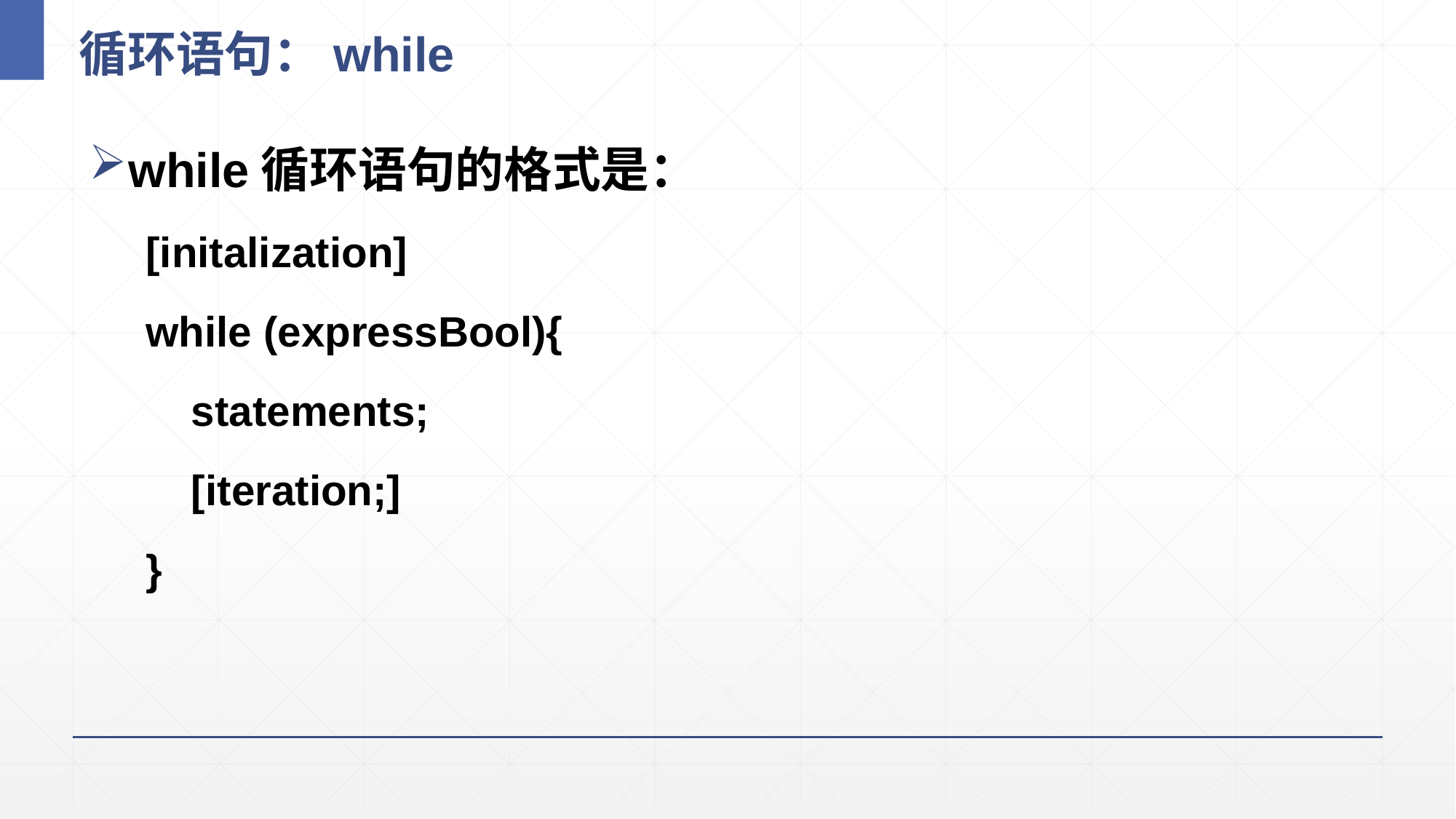

# 循环语句：while
while循环语句的格式是：
  [initalization]
  while (expressBool){
	    statements;
	    [iteration;]
  }